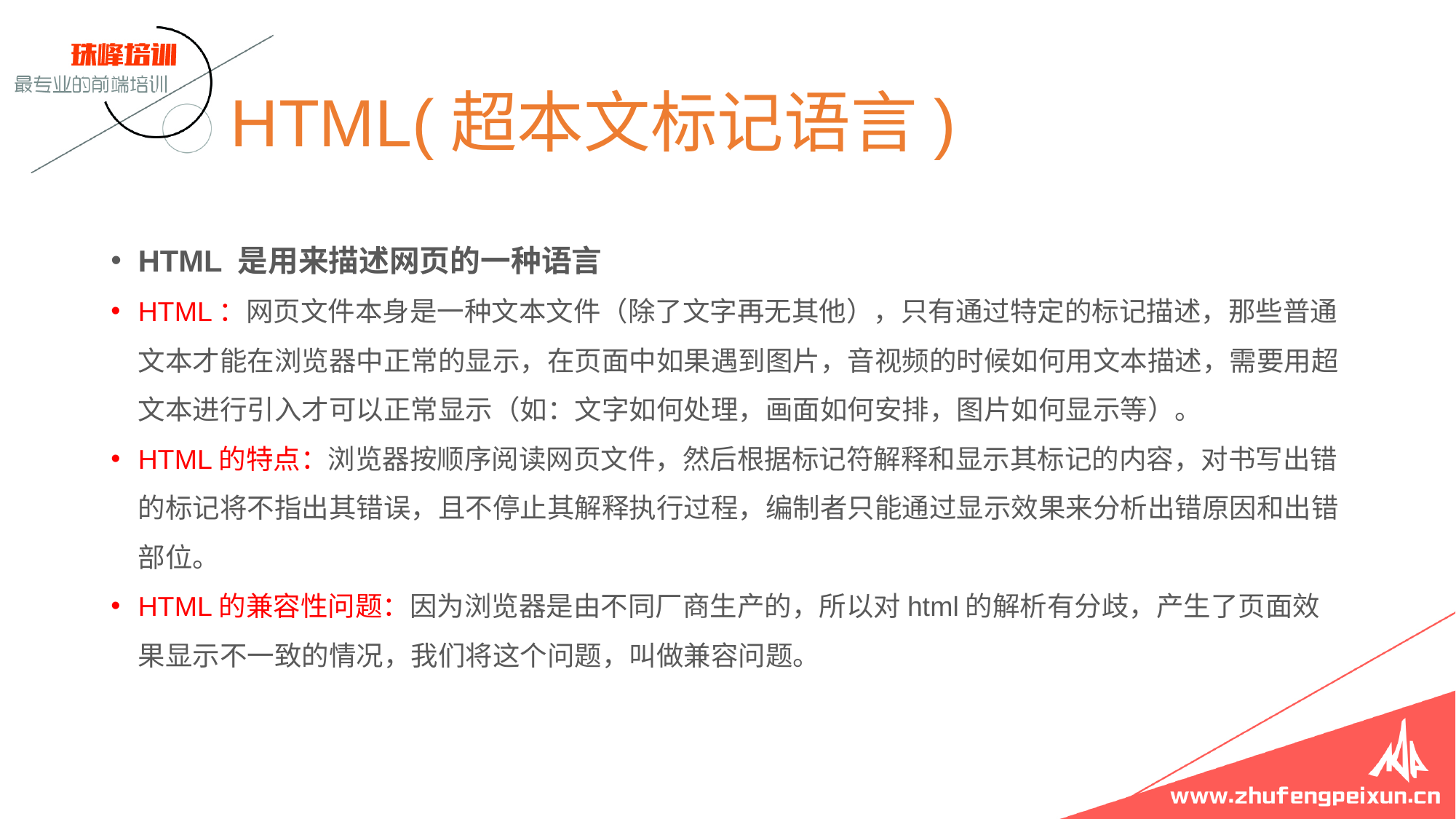

# HTML(超本文标记语言)
HTML 是用来描述网页的一种语言
HTML：网页文件本身是一种文本文件（除了文字再无其他），只有通过特定的标记描述，那些普通文本才能在浏览器中正常的显示，在页面中如果遇到图片，音视频的时候如何用文本描述，需要用超文本进行引入才可以正常显示（如：文字如何处理，画面如何安排，图片如何显示等）。
HTML的特点：浏览器按顺序阅读网页文件，然后根据标记符解释和显示其标记的内容，对书写出错的标记将不指出其错误，且不停止其解释执行过程，编制者只能通过显示效果来分析出错原因和出错部位。
HTML的兼容性问题：因为浏览器是由不同厂商生产的，所以对html的解析有分歧，产生了页面效果显示不一致的情况，我们将这个问题，叫做兼容问题。